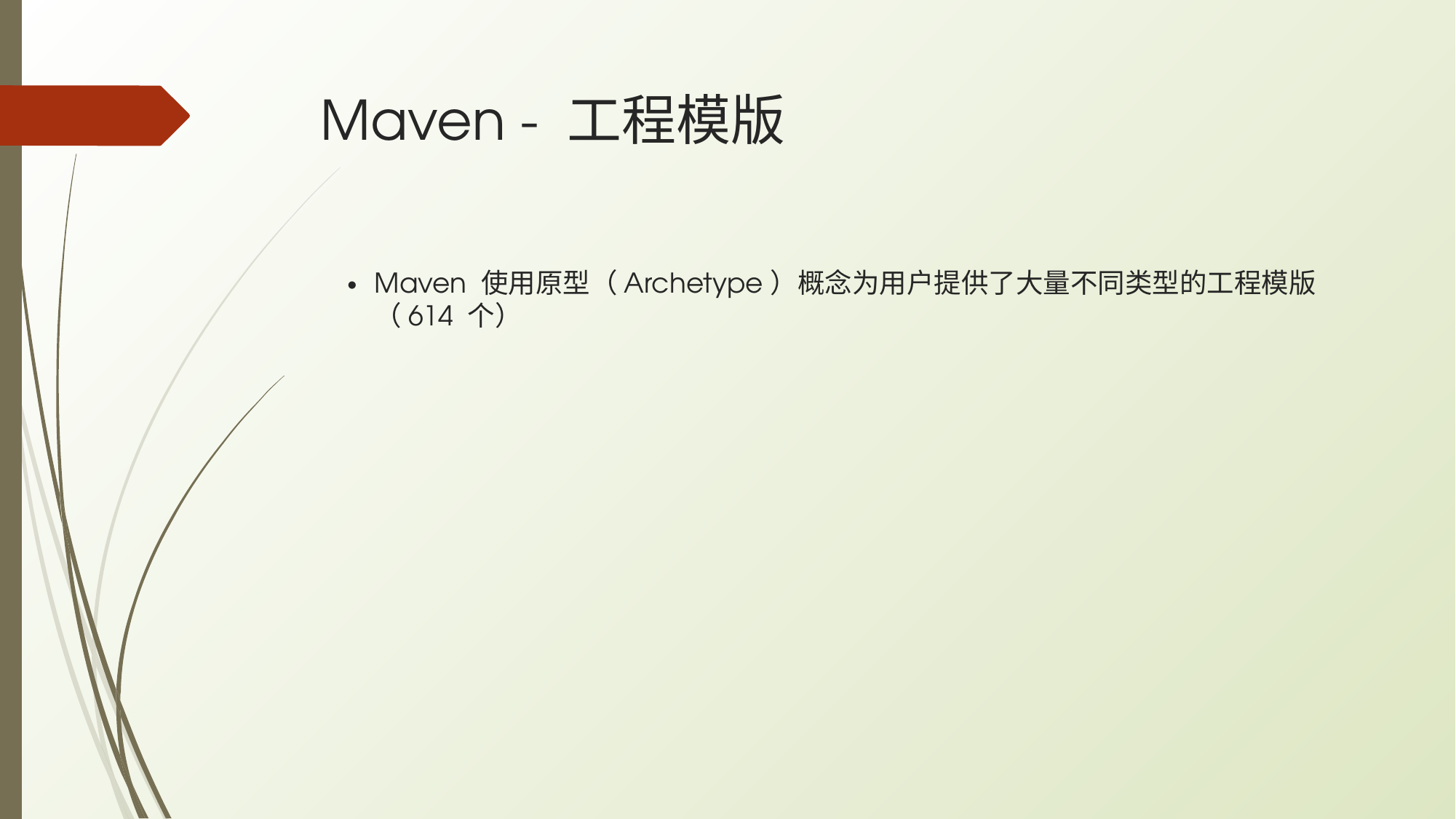

# Maven - 工程模版
Maven 使用原型（Archetype）概念为用户提供了大量不同类型的工程模版（614 个）